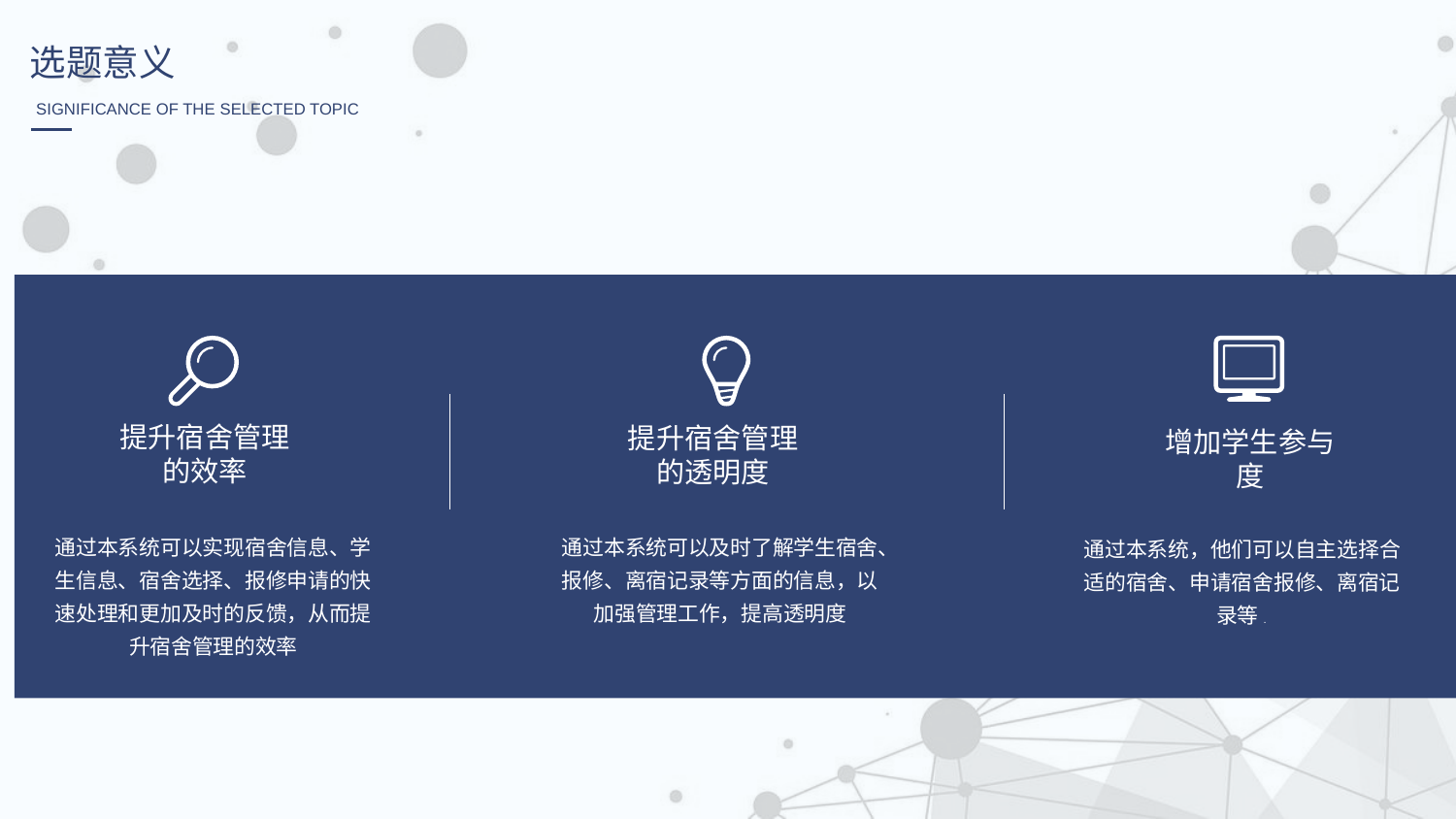

选题意义
SIGNIFICANCE OF THE SELECTED TOPIC

提升宿舍管理的效率
提升宿舍管理的透明度
增加学生参与度
通过本系统可以实现宿舍信息、学生信息、宿舍选择、报修申请的快速处理和更加及时的反馈，从而提升宿舍管理的效率
通过本系统可以及时了解学生宿舍、报修、离宿记录等方面的信息，以加强管理工作，提高透明度
通过本系统，他们可以自主选择合适的宿舍、申请宿舍报修、离宿记录等.